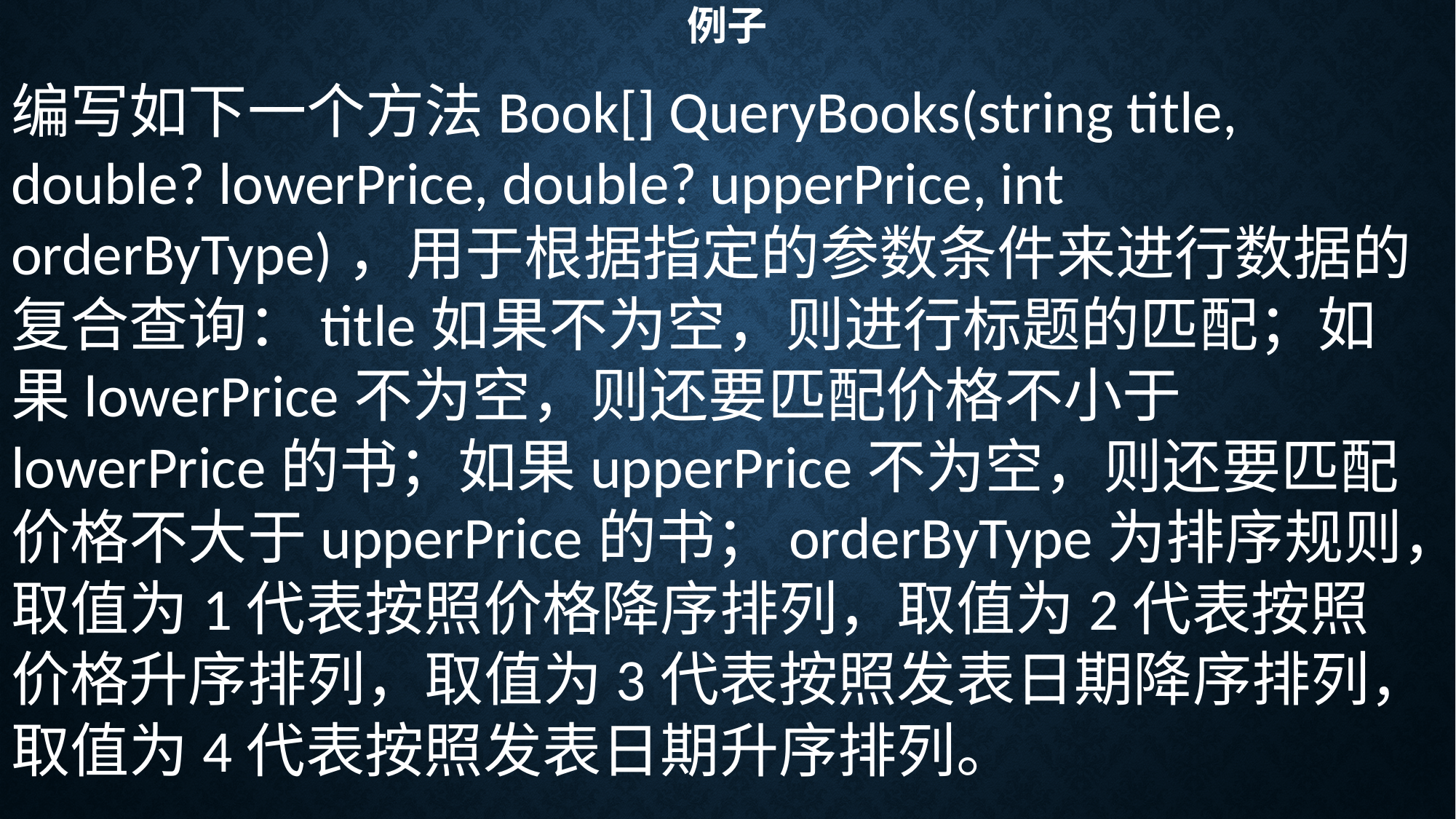

# 例子
编写如下一个方法Book[] QueryBooks(string title, double? lowerPrice, double? upperPrice, int orderByType)，用于根据指定的参数条件来进行数据的复合查询：title如果不为空，则进行标题的匹配；如果lowerPrice不为空，则还要匹配价格不小于lowerPrice的书；如果upperPrice不为空，则还要匹配价格不大于upperPrice的书；orderByType为排序规则，取值为1代表按照价格降序排列，取值为2代表按照价格升序排列，取值为3代表按照发表日期降序排列，取值为4代表按照发表日期升序排列。